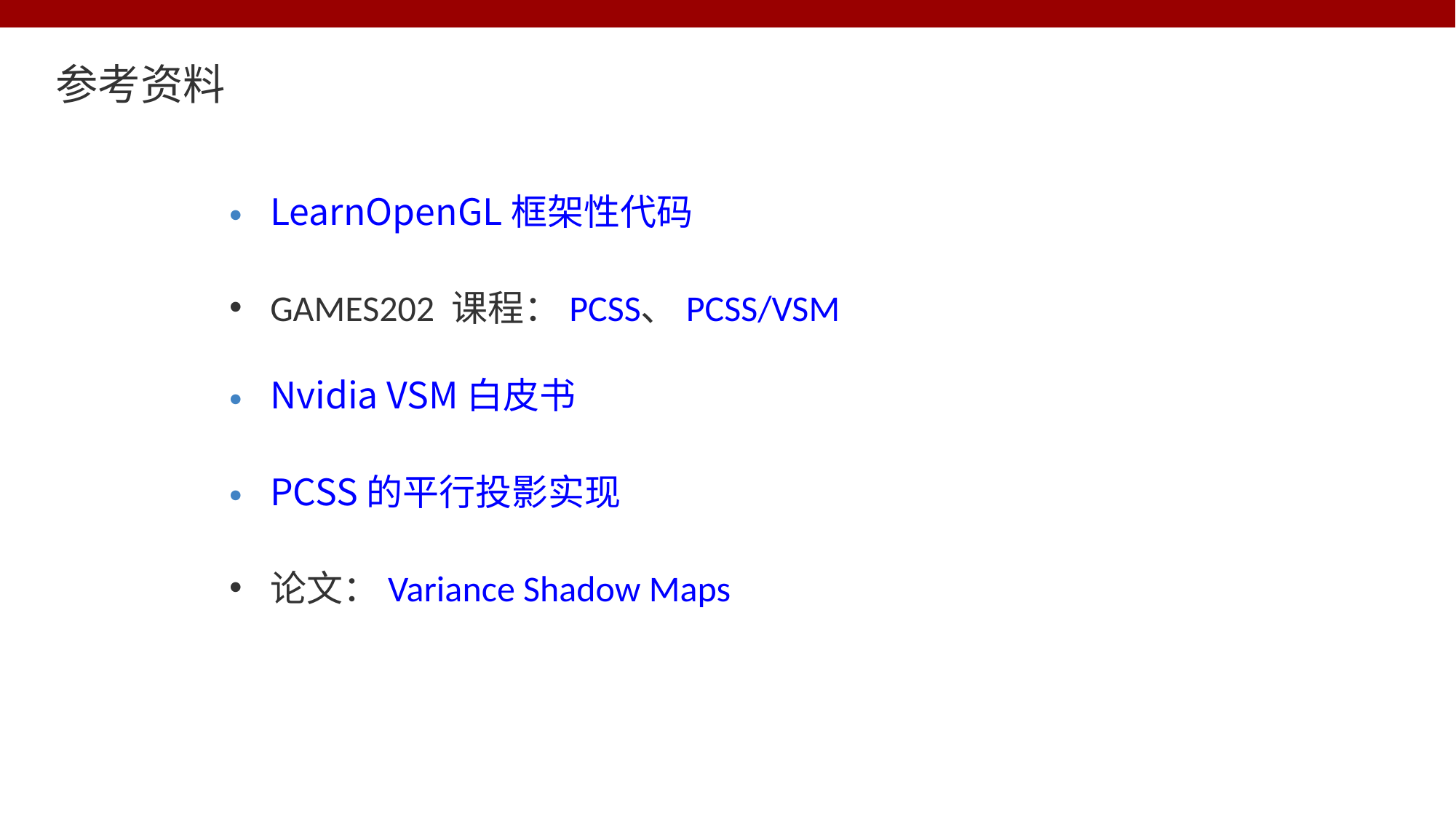

参考资料
LearnOpenGL 框架性代码

GAMES202 课程：PCSS、PCSS/VSM

Nvidia VSM 白皮书

PCSS 的平行投影实现

论文：Variance Shadow Maps